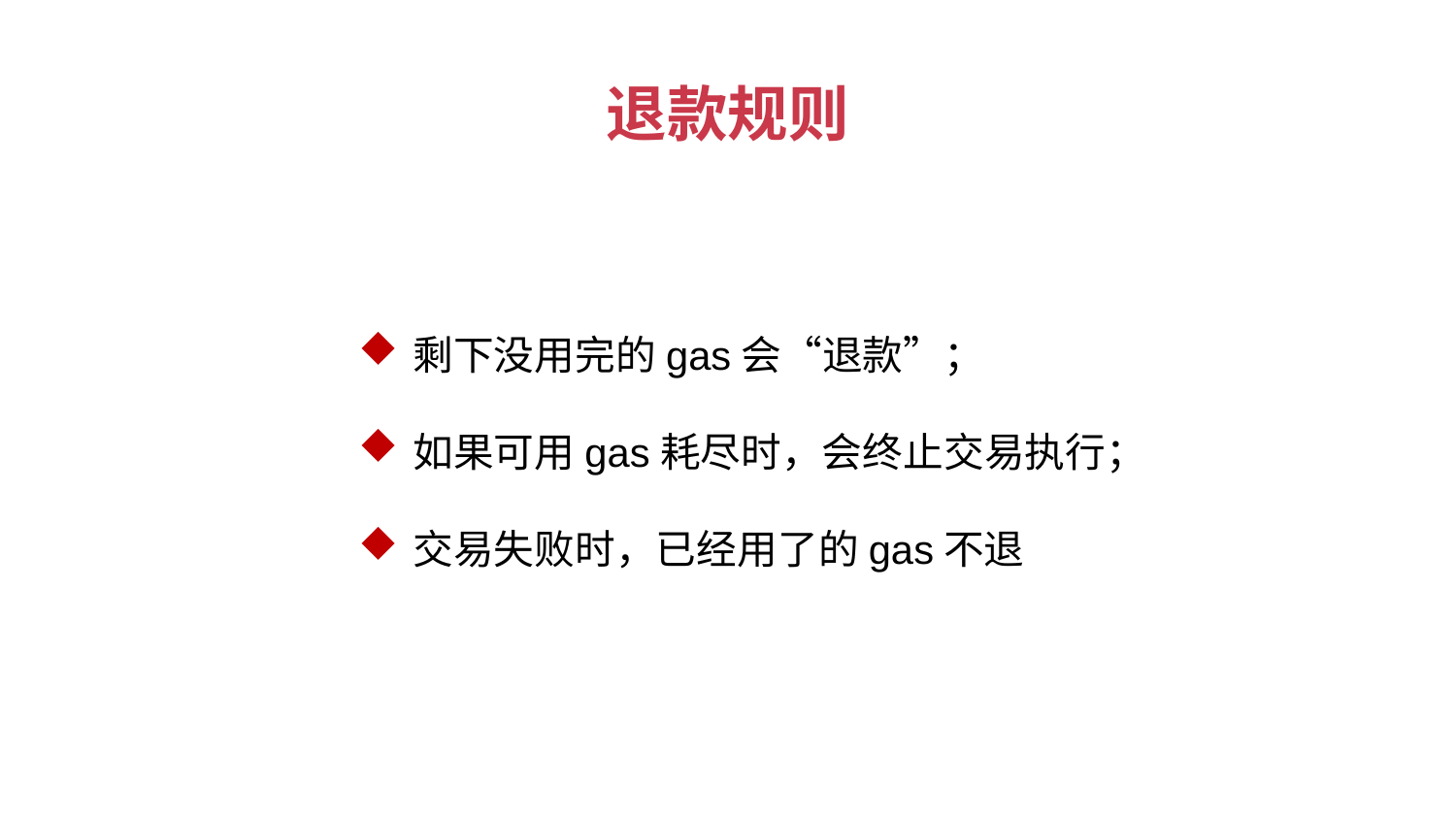

退款规则
剩下没用完的gas会“退款”；
如果可用gas耗尽时，会终止交易执行；
交易失败时，已经用了的gas不退